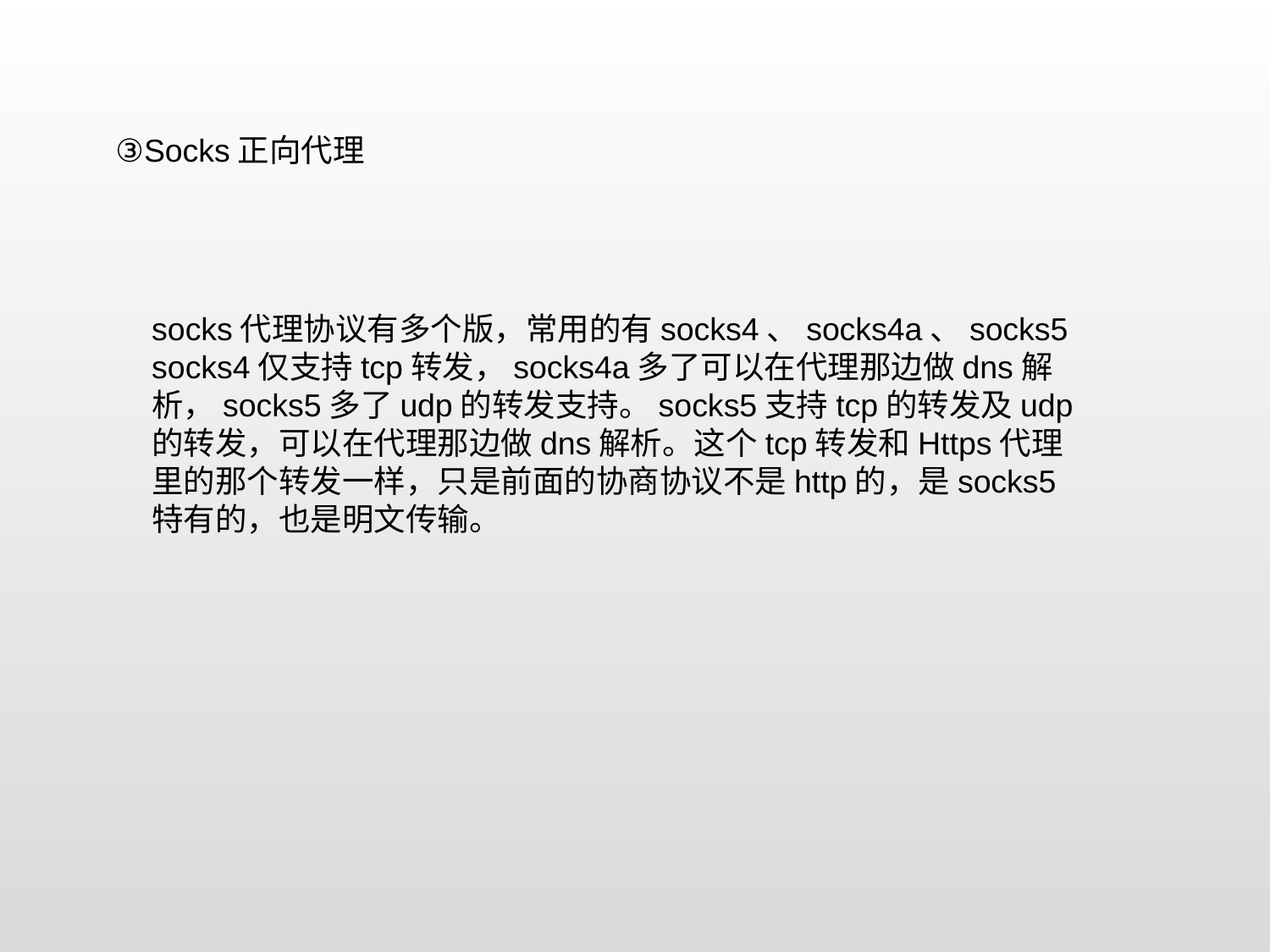

③Socks正向代理
socks代理协议有多个版，常用的有socks4、socks4a、socks5
socks4仅支持tcp转发，socks4a多了可以在代理那边做dns解析，socks5多了udp的转发支持。socks5支持tcp的转发及udp的转发，可以在代理那边做dns解析。这个tcp转发和Https代理里的那个转发一样，只是前面的协商协议不是http的，是socks5特有的，也是明文传输。